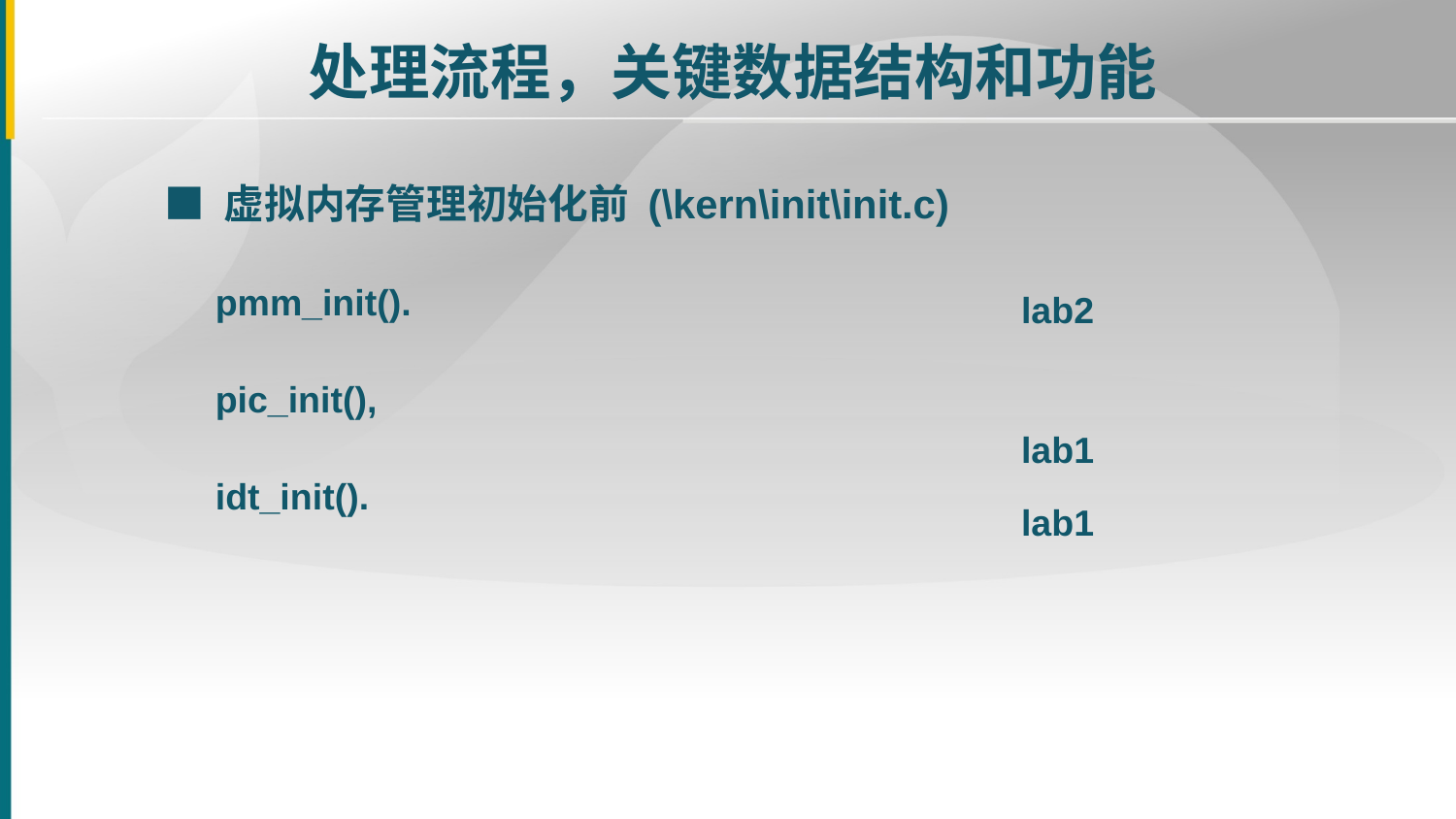

处理流程，关键数据结构和功能
■ 虚拟内存管理初始化前 (\kern\init\init.c)

     pmm_init().

     pic_init(),

     idt_init().

lab2
lab1
lab1